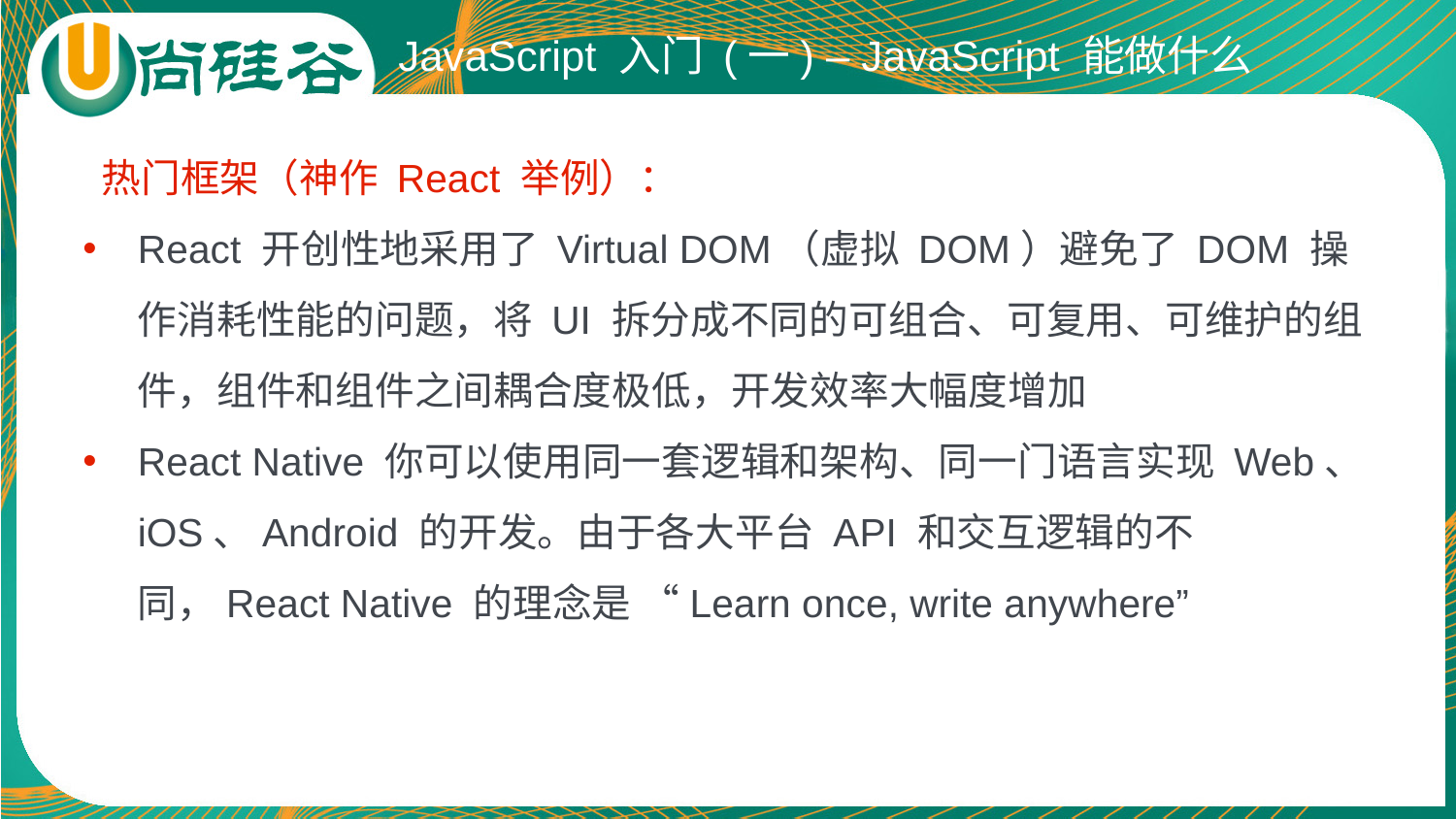

# JavaScript 入门 (一) – JavaScript 能做什么
 热门框架（神作 React 举例）：
React 开创性地采用了 Virtual DOM（虚拟 DOM）避免了 DOM 操作消耗性能的问题，将 UI 拆分成不同的可组合、可复用、可维护的组件，组件和组件之间耦合度极低，开发效率大幅度增加
React Native 你可以使用同一套逻辑和架构、同一门语言实现 Web、iOS、Android 的开发。由于各大平台 API 和交互逻辑的不同，React Native 的理念是 “Learn once, write anywhere”